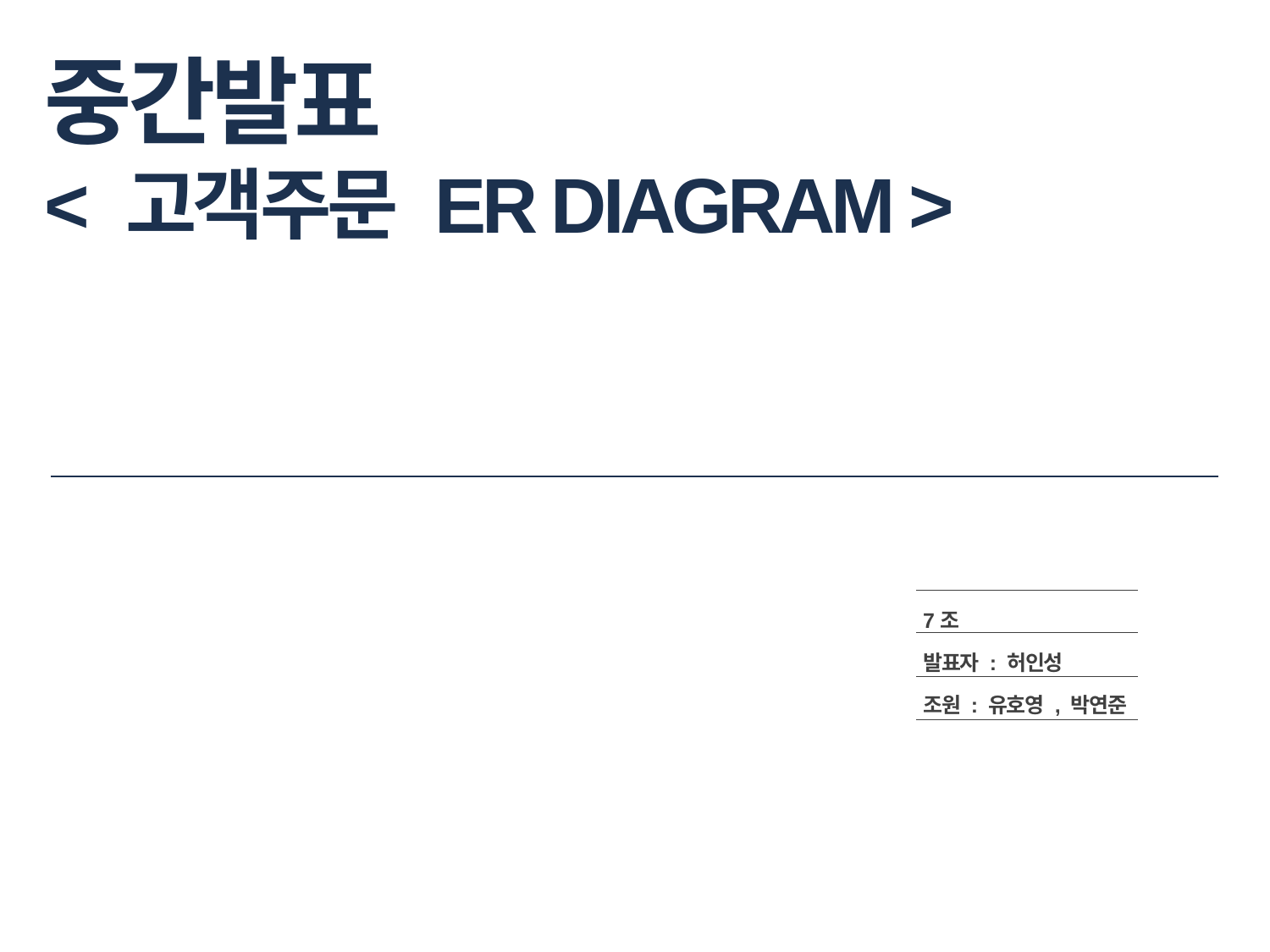

# 중간발표 < 고객주문 ER DIAGRAM >
7조
발표자 : 허인성
조원 : 유호영 , 박연준